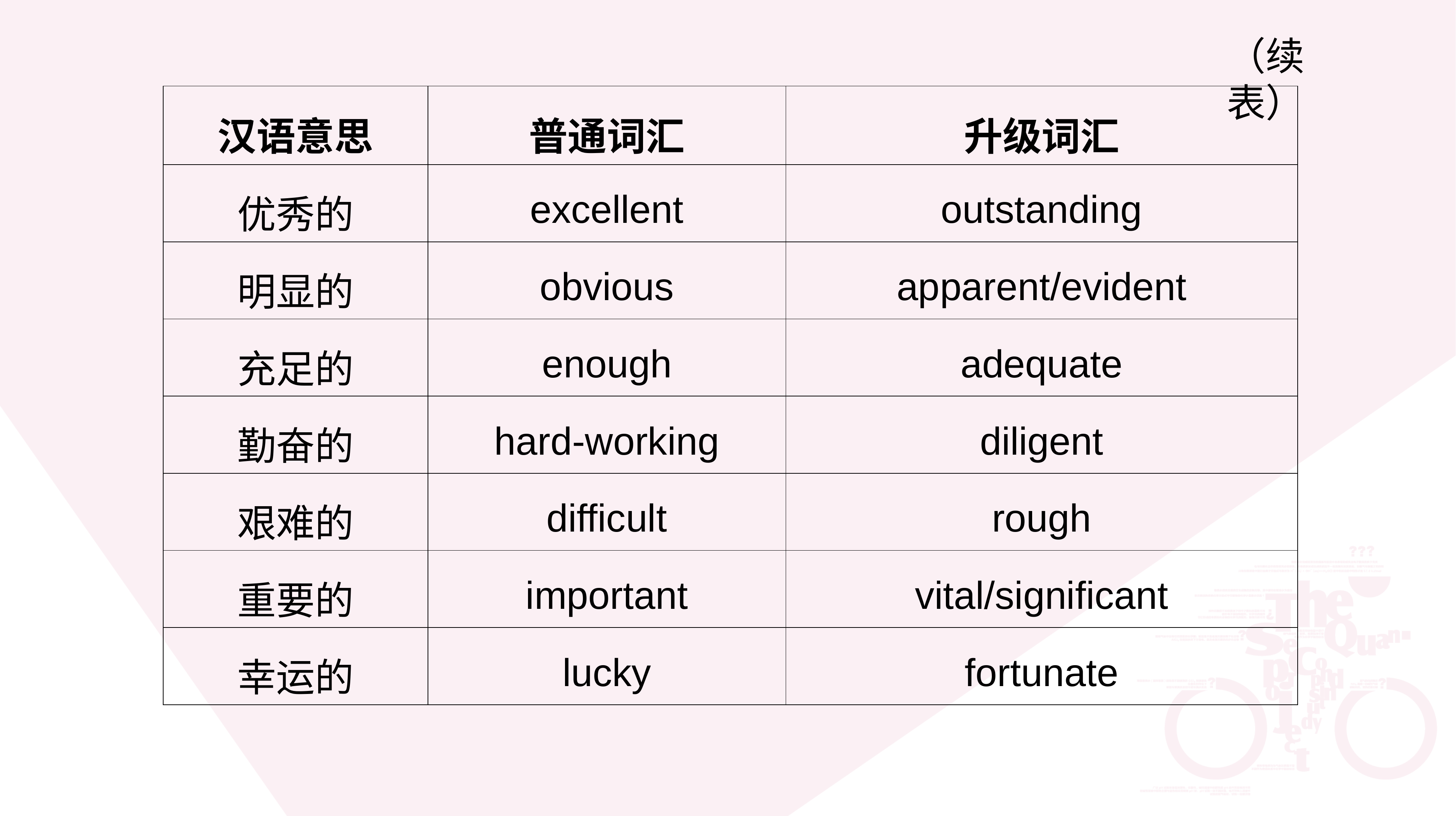

（续表）
| 汉语意思 | 普通词汇 | 升级词汇 |
| --- | --- | --- |
| 优秀的 | excellent | outstanding |
| 明显的 | obvious | apparent/evident |
| 充足的 | enough | adequate |
| 勤奋的 | hard-working | diligent |
| 艰难的 | difficult | rough |
| 重要的 | important | vital/significant |
| 幸运的 | lucky | fortunate |